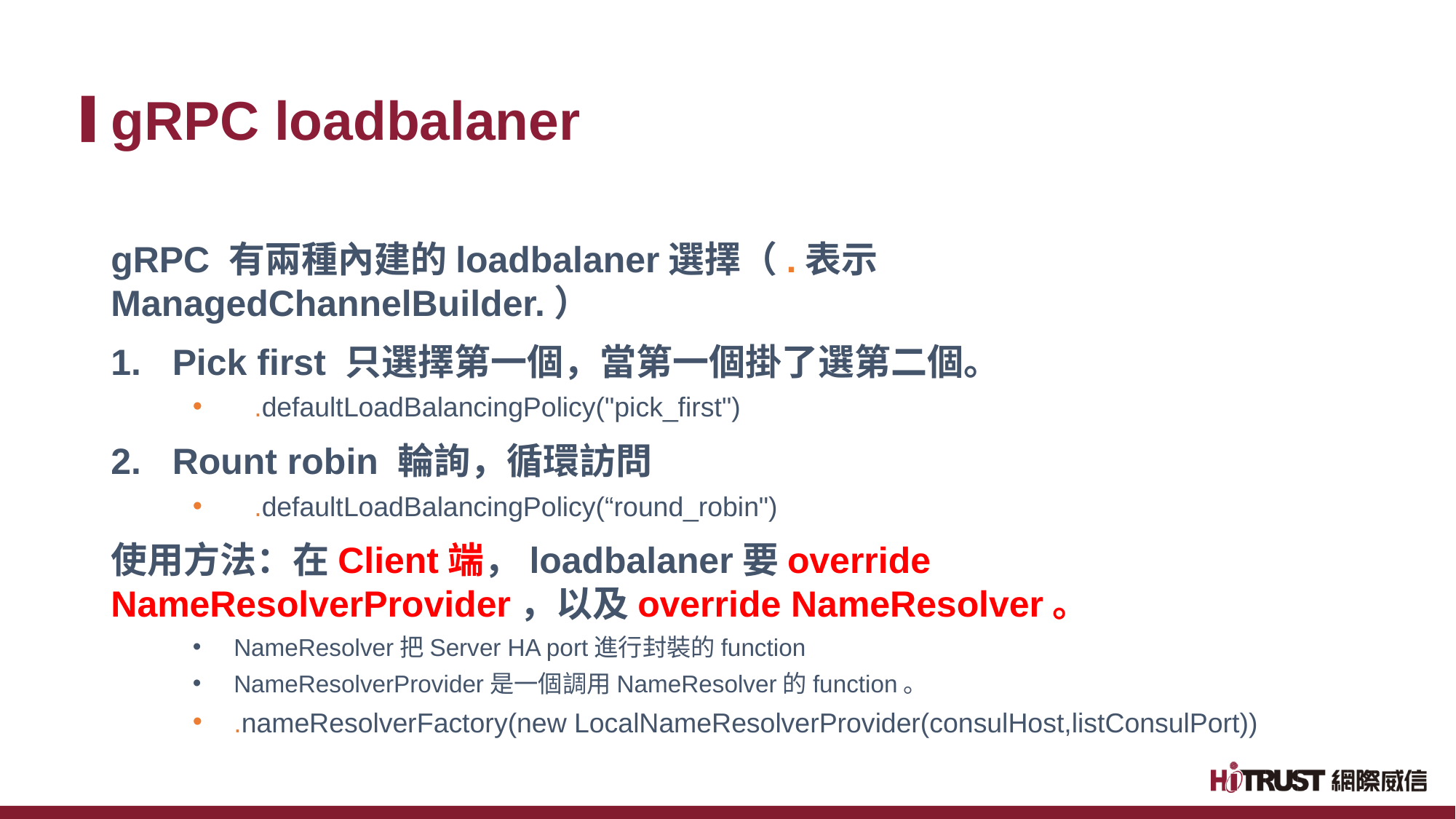

# gRPC loadbalaner

gRPC 有兩種內建的loadbalaner選擇（.表示ManagedChannelBuilder.）
Pick first 只選擇第一個，當第一個掛了選第二個。
.defaultLoadBalancingPolicy("pick_first")
Rount robin 輪詢，循環訪問
.defaultLoadBalancingPolicy(“round_robin")
使用方法：在Client端，loadbalaner要override NameResolverProvider，以及override NameResolver。
NameResolver把Server HA port進行封裝的function
NameResolverProvider是一個調用NameResolver的function。
.nameResolverFactory(new LocalNameResolverProvider(consulHost,listConsulPort))